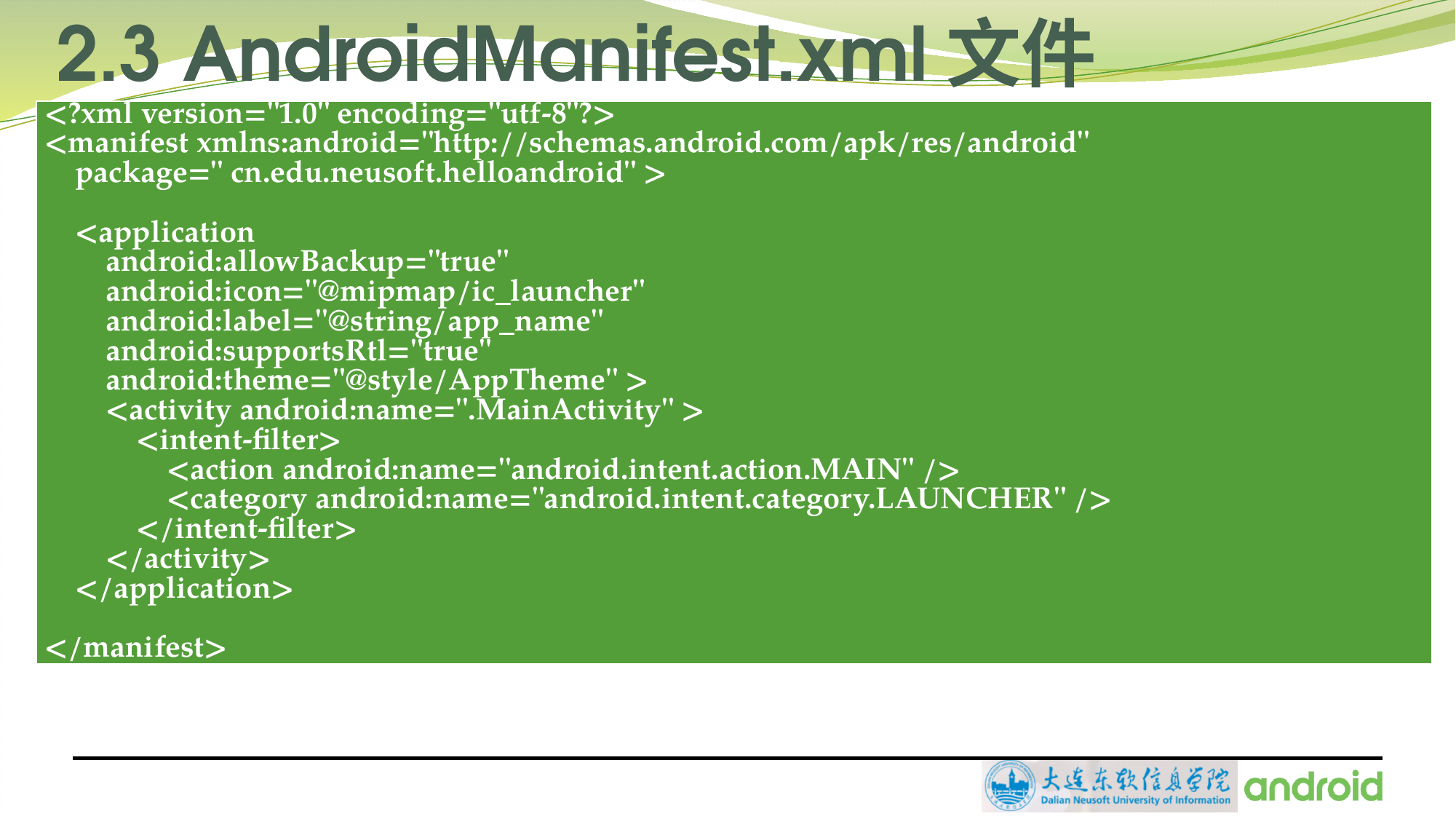

# 2.3 AndroidManifest.xml文件
| <?xml version="1.0" encoding="utf-8"?> <manifest xmlns:android="http://schemas.android.com/apk/res/android" package=" cn.edu.neusoft.helloandroid" >   <application android:allowBackup="true" android:icon="@mipmap/ic\_launcher" android:label="@string/app\_name" android:supportsRtl="true" android:theme="@style/AppTheme" > <activity android:name=".MainActivity" > <intent-filter> <action android:name="android.intent.action.MAIN" /> <category android:name="android.intent.category.LAUNCHER" /> </intent-filter> </activity> </application>   </manifest> |
| --- |